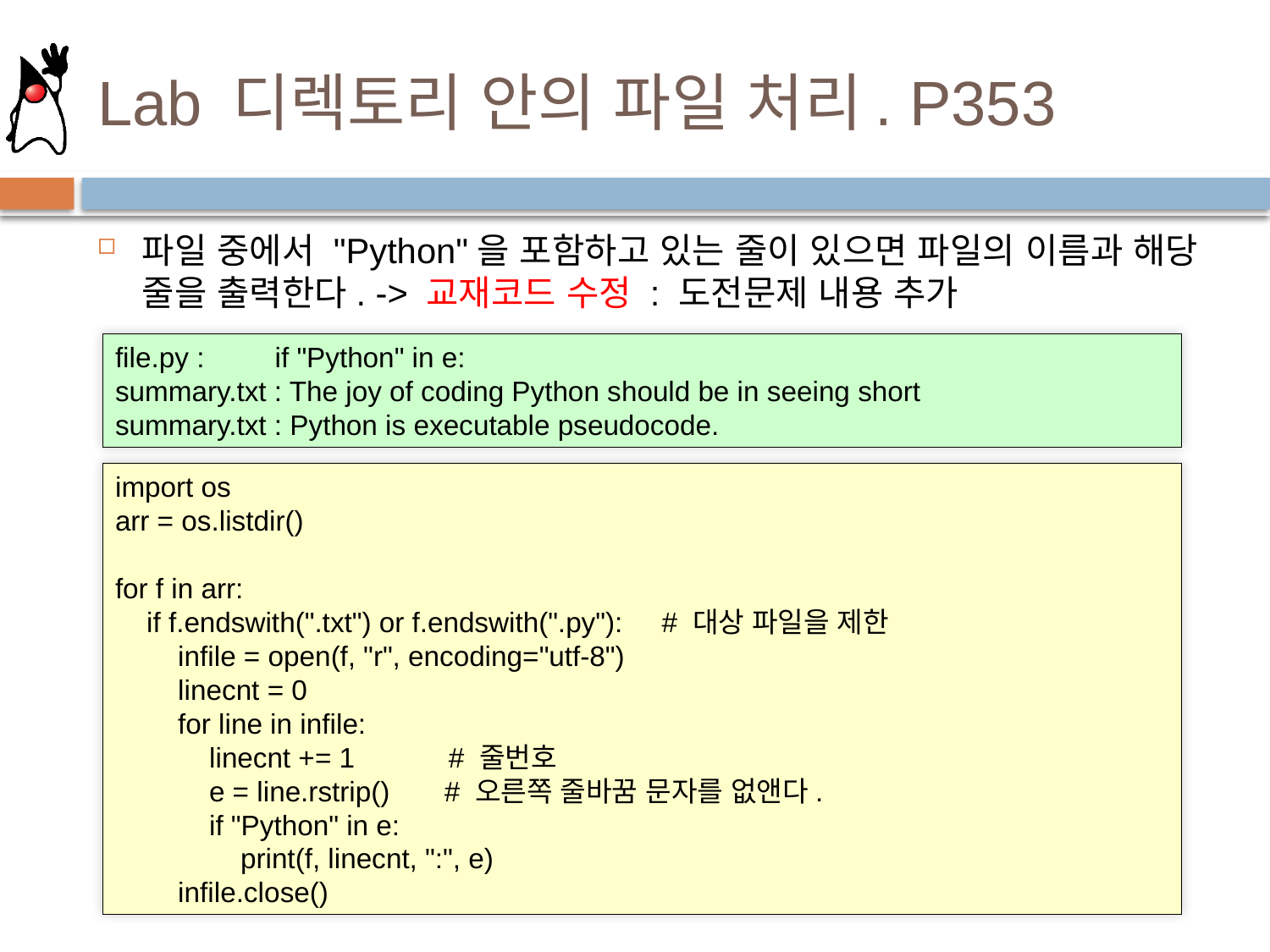

# Lab 디렉토리 안의 파일 처리. P353
파일 중에서 "Python"을 포함하고 있는 줄이 있으면 파일의 이름과 해당 줄을 출력한다. -> 교재코드 수정 : 도전문제 내용 추가
file.py :         if "Python" in e:
summary.txt : The joy of coding Python should be in seeing short
summary.txt : Python is executable pseudocode.
import os
arr = os.listdir()
for f in arr:
    if f.endswith(".txt") or f.endswith(".py"):     # 대상 파일을 제한
        infile = open(f, "r", encoding="utf-8")
        linecnt = 0
        for line in infile:
            linecnt += 1            # 줄번호
            e = line.rstrip()       # 오른쪽 줄바꿈 문자를 없앤다.
            if "Python" in e:
                print(f, linecnt, ":", e)
        infile.close()